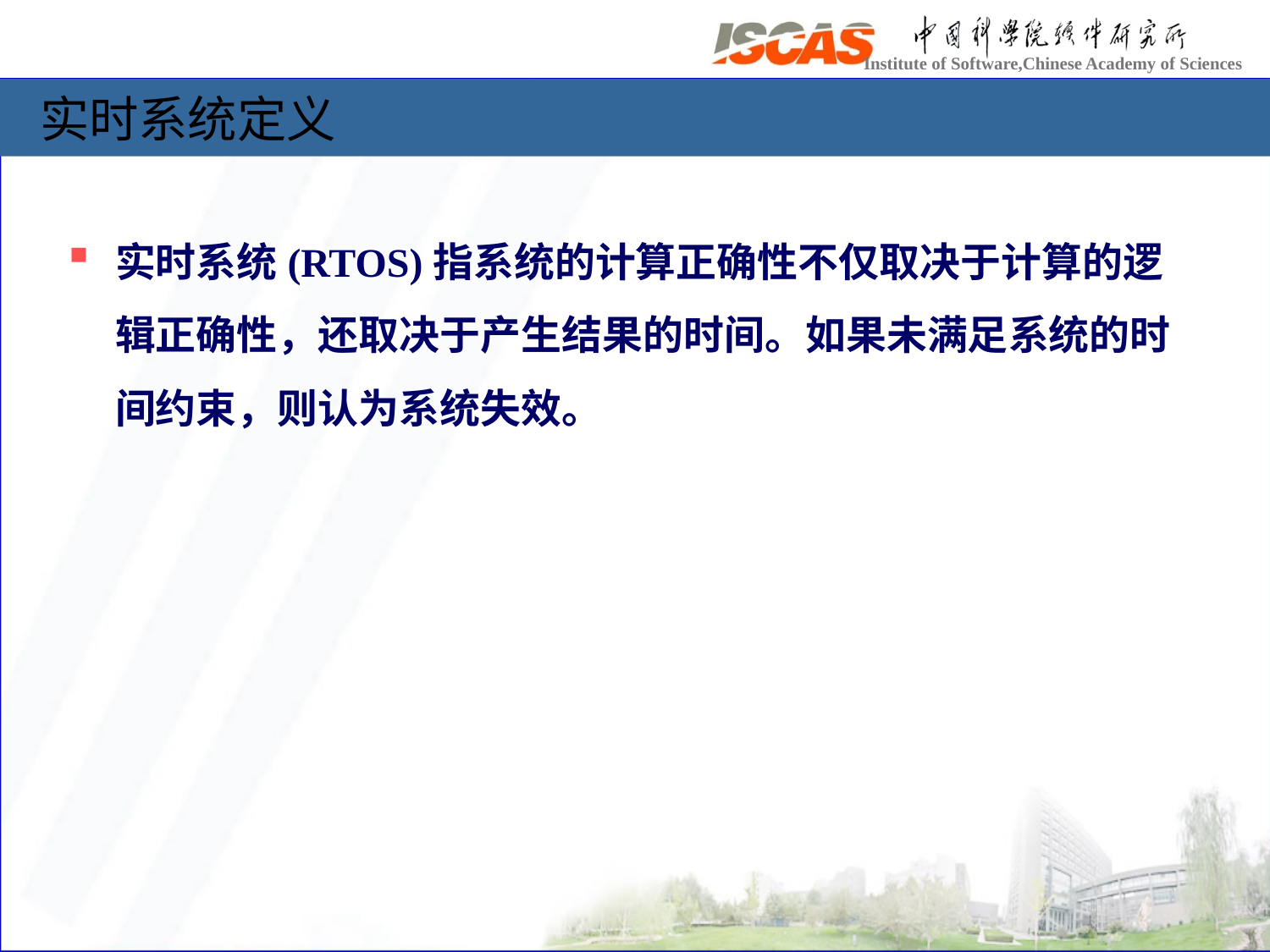

实时系统定义
实时系统(RTOS)指系统的计算正确性不仅取决于计算的逻辑正确性，还取决于产生结果的时间。如果未满足系统的时间约束，则认为系统失效。